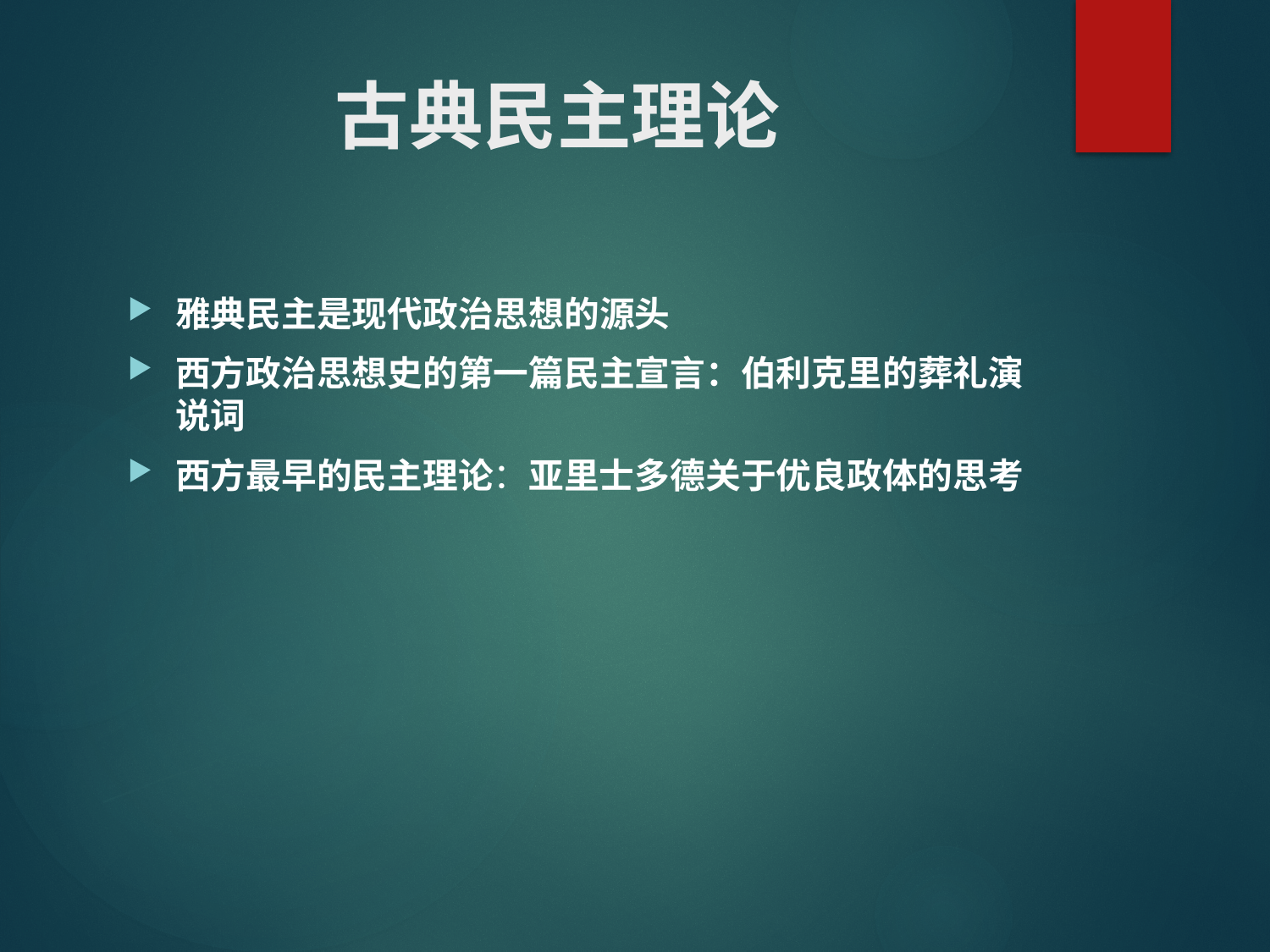

# 古典民主理论
雅典民主是现代政治思想的源头
西方政治思想史的第一篇民主宣言：伯利克里的葬礼演说词
西方最早的民主理论：亚里士多德关于优良政体的思考